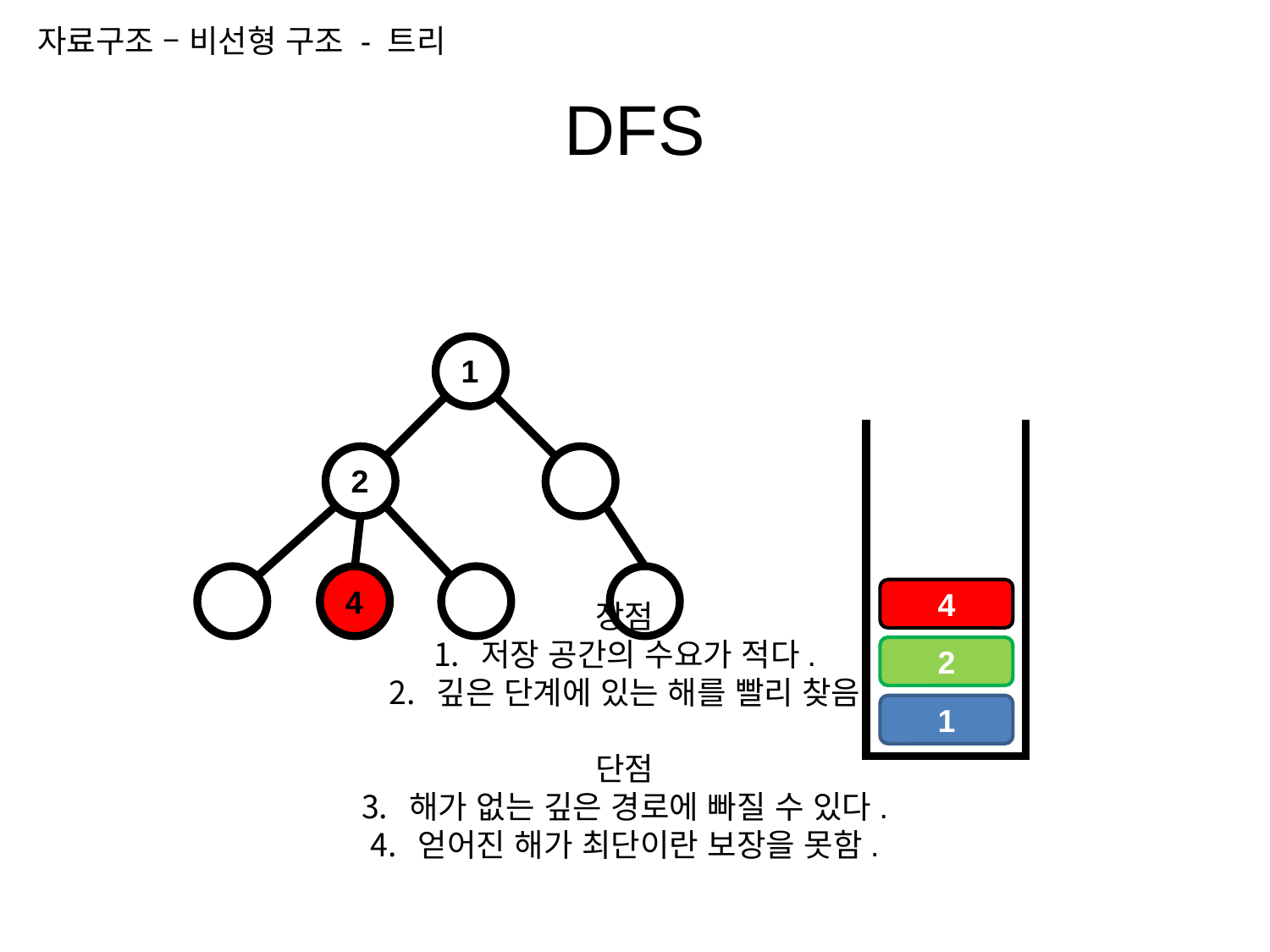

자료구조 – 비선형 구조 - 트리
# DFS

1

2

4
4
2
1
장점
저장 공간의 수요가 적다.
깊은 단계에 있는 해를 빨리 찾음

단점
해가 없는 깊은 경로에 빠질 수 있다.
얻어진 해가 최단이란 보장을 못함.